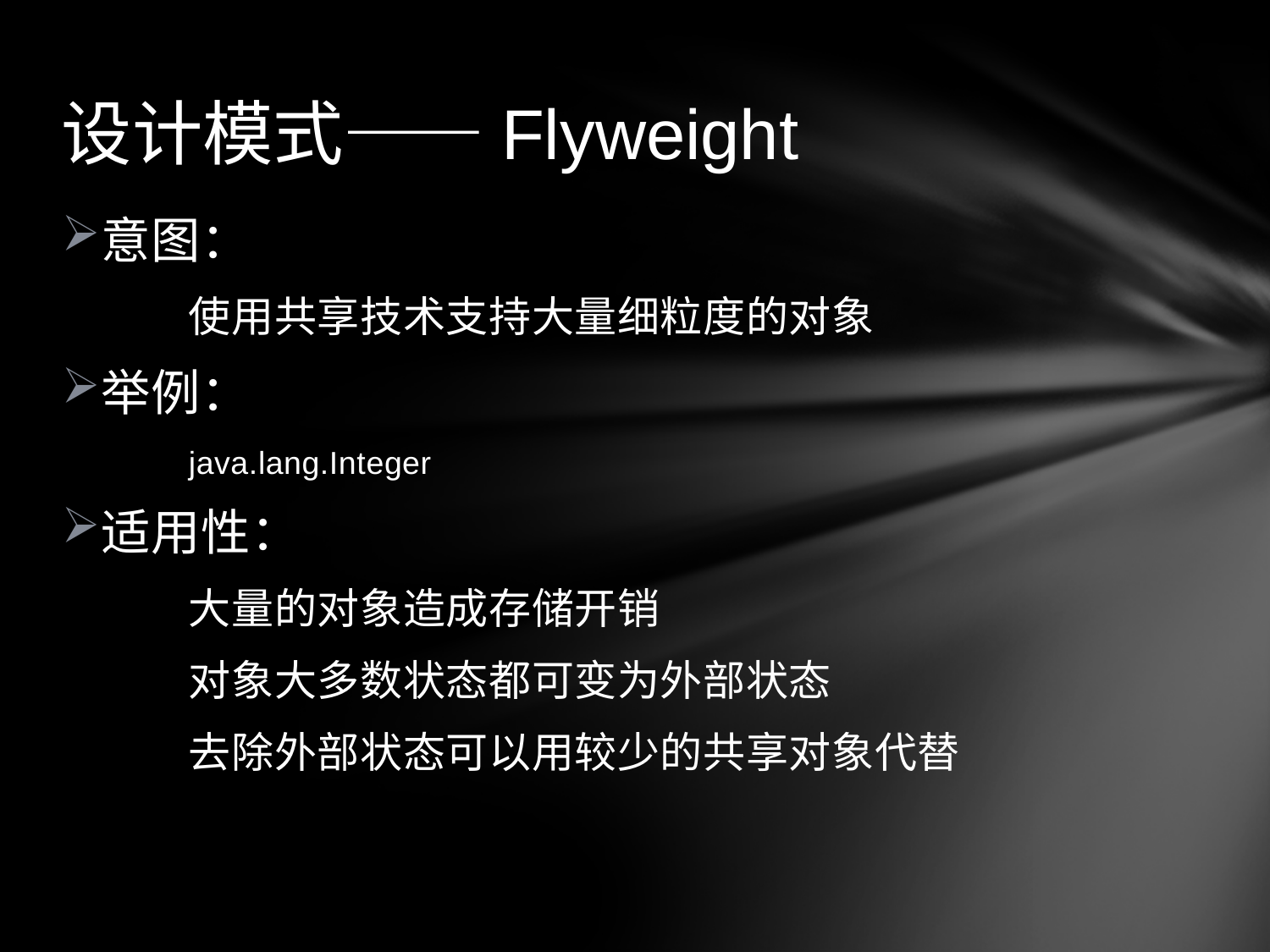

# 设计模式——Flyweight
意图：
	使用共享技术支持大量细粒度的对象
举例：
	java.lang.Integer
适用性：
	大量的对象造成存储开销
	对象大多数状态都可变为外部状态
	去除外部状态可以用较少的共享对象代替